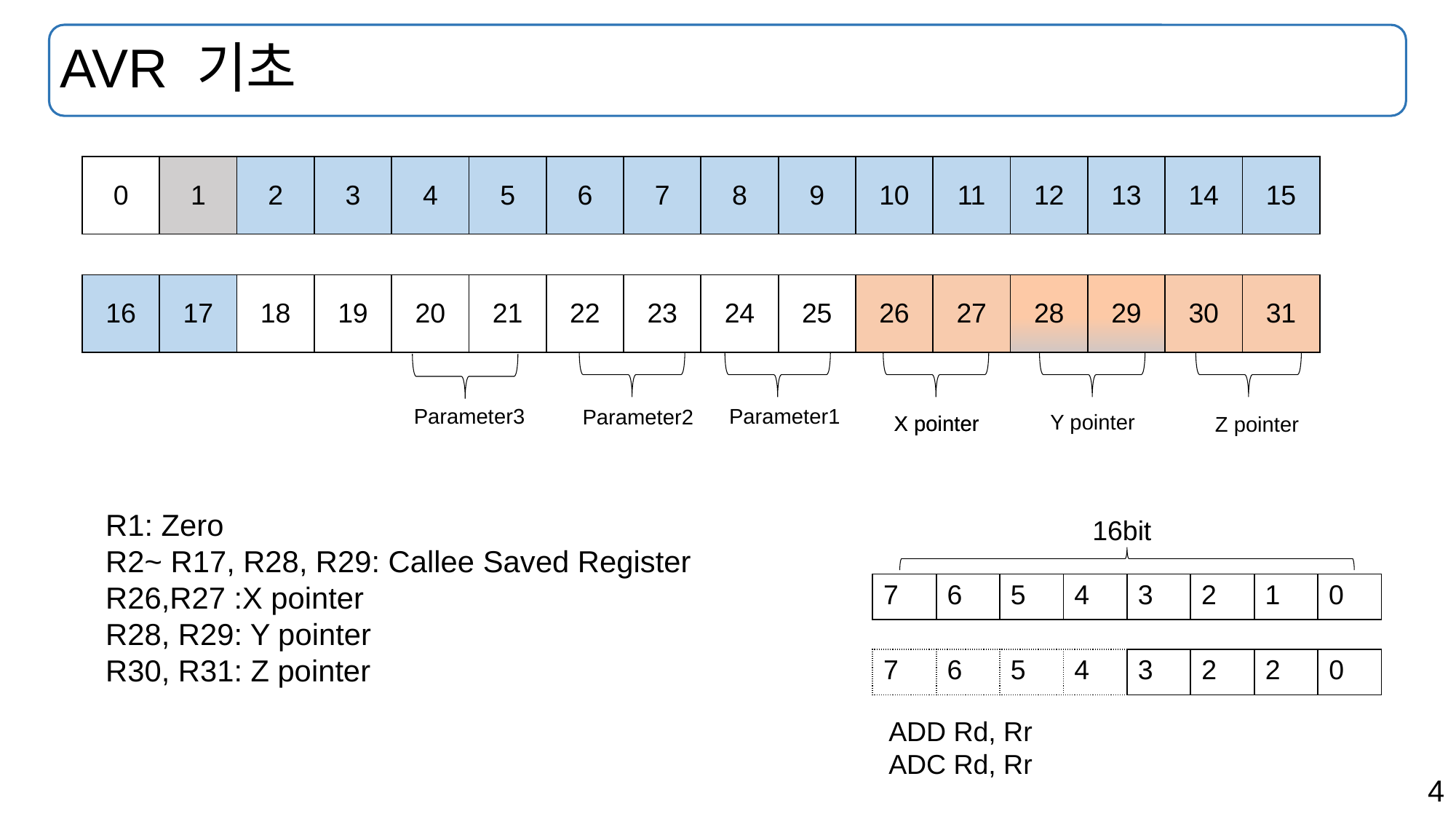

# AVR 기초
| 0 | 1 | 2 | 3 | 4 | 5 | 6 | 7 | 8 | 9 | 10 | 11 | 12 | 13 | 14 | 15 |
| --- | --- | --- | --- | --- | --- | --- | --- | --- | --- | --- | --- | --- | --- | --- | --- |
| 16 | 17 | 18 | 19 | 20 | 21 | 22 | 23 | 24 | 25 | 26 | 27 | 28 | 29 | 30 | 31 |
| --- | --- | --- | --- | --- | --- | --- | --- | --- | --- | --- | --- | --- | --- | --- | --- |

Parameter3
Parameter1
Parameter2
Y pointer
X pointer
X pointer
Z pointer
R1: Zero
R2~ R17, R28, R29: Callee Saved Register
R26,R27 :X pointer
R28, R29: Y pointer
R30, R31: Z pointer
16bit
| 7 | 6 | 5 | 4 | 3 | 2 | 1 | 0 |
| --- | --- | --- | --- | --- | --- | --- | --- |
| 7 | 6 | 5 | 4 |
| --- | --- | --- | --- |
| 3 | 2 | 2 | 0 |
| --- | --- | --- | --- |
ADD Rd, Rr
ADC Rd, Rr